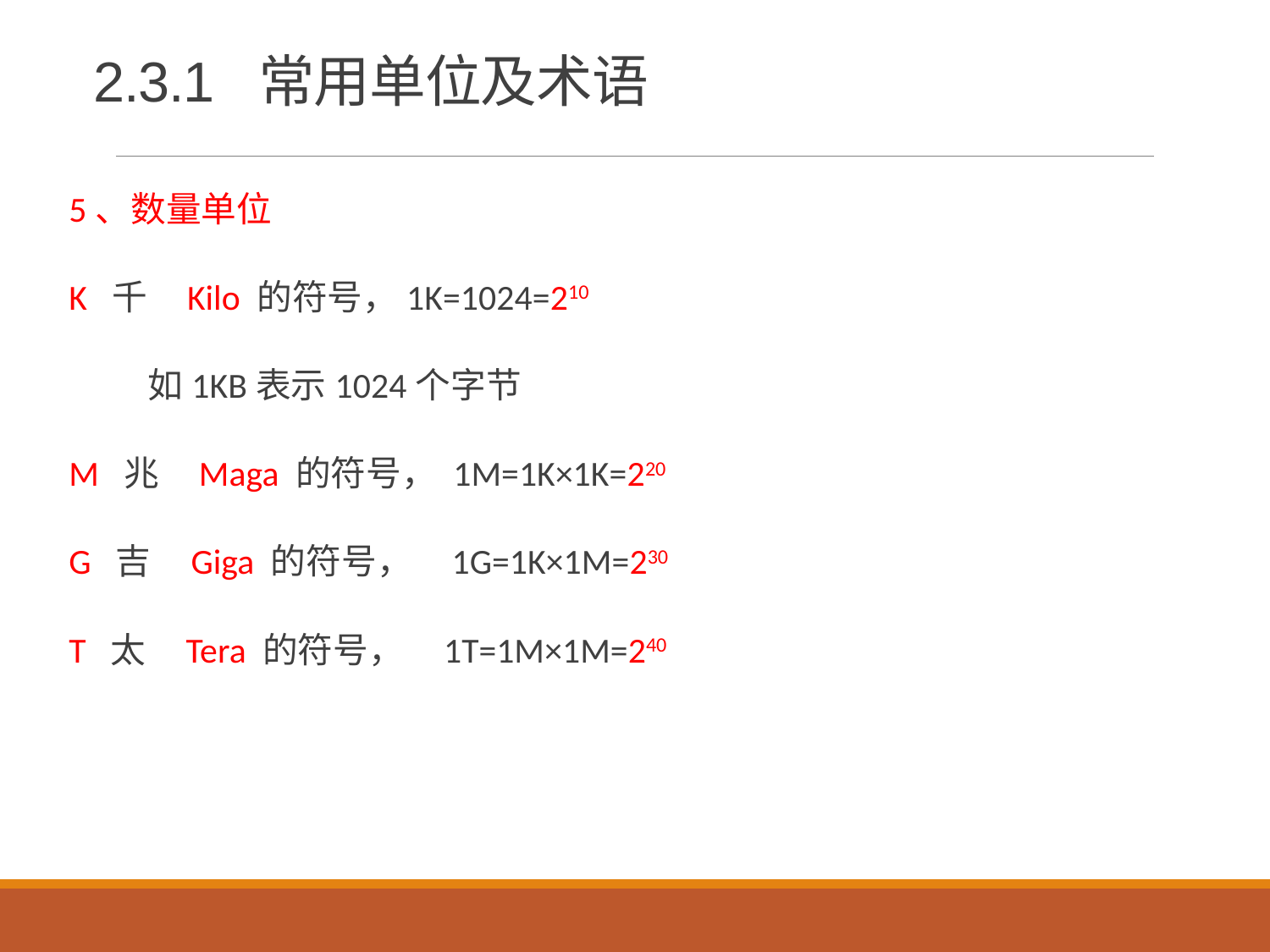

# 2.3.1  常用单位及术语
5、数量单位
K  千    Kilo 的符号，1K=1024=210
         如1KB表示1024个字节
M  兆    Maga 的符号， 1M=1K×1K=220
G  吉    Giga 的符号，    1G=1K×1M=230
T  太    Tera 的符号，    1T=1M×1M=240